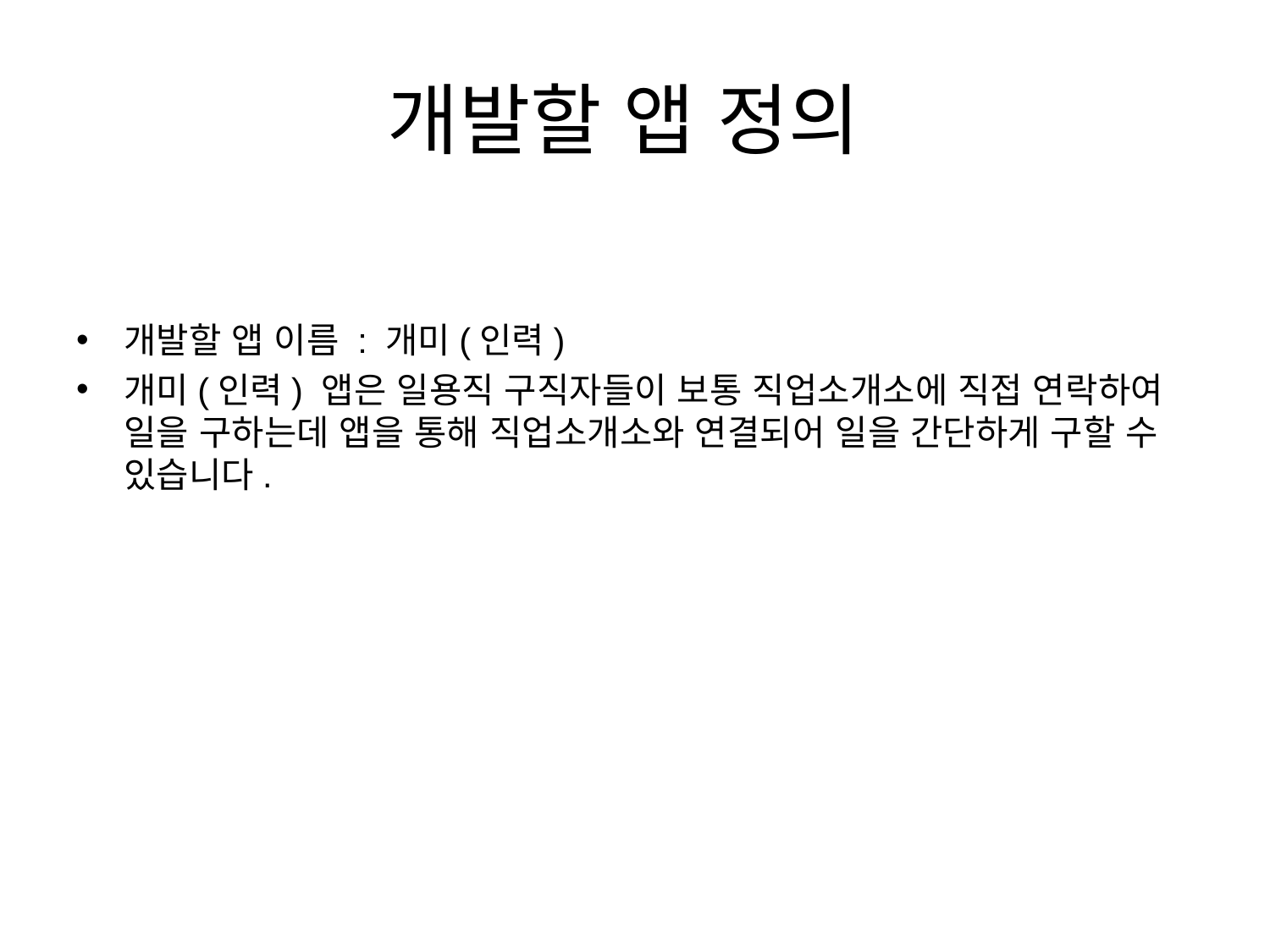

# 개발할 앱 정의
개발할 앱 이름 : 개미(인력)
개미(인력) 앱은 일용직 구직자들이 보통 직업소개소에 직접 연락하여 일을 구하는데 앱을 통해 직업소개소와 연결되어 일을 간단하게 구할 수 있습니다.